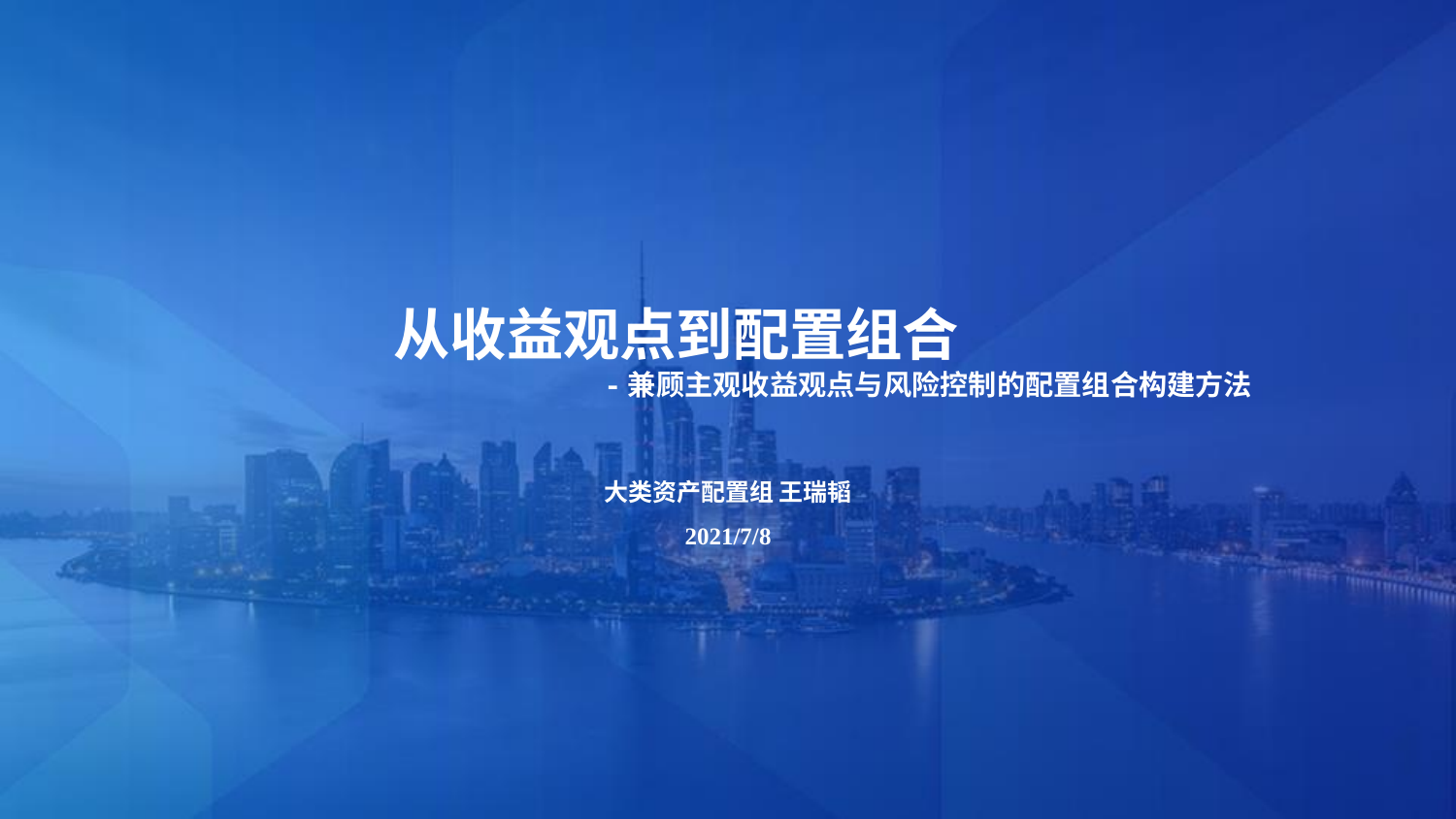

从收益观点到配置组合
-兼顾主观收益观点与风险控制的配置组合构建方法
大类资产配置组 王瑞韬
2021/7/8